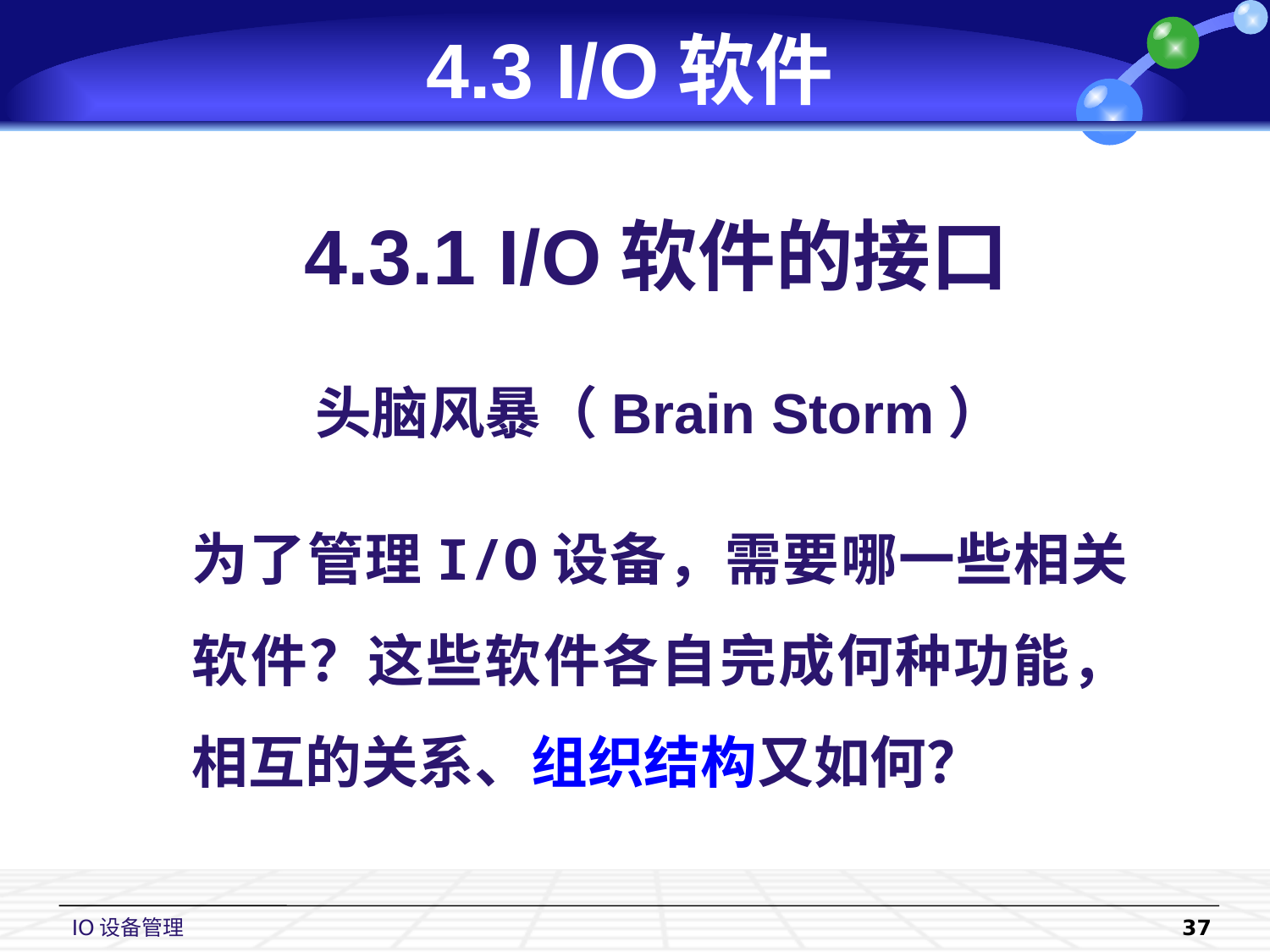

# 4.3 I/O软件
4.3.1 I/O软件的接口
头脑风暴（Brain Storm）
为了管理I/O设备，需要哪一些相关软件？这些软件各自完成何种功能，相互的关系、组织结构又如何？
IO设备管理
37